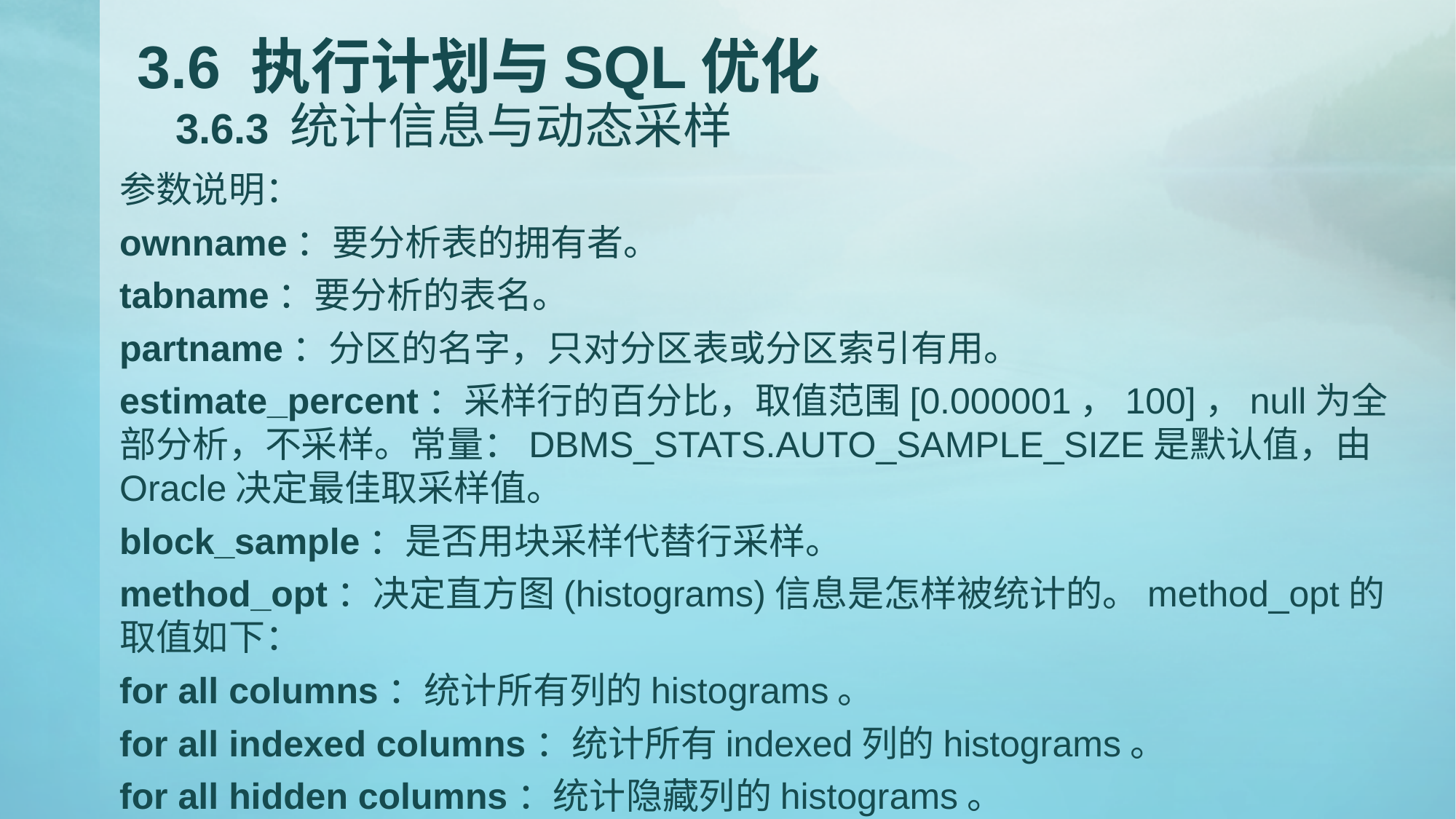

# 3.6 执行计划与SQL优化 3.6.3 统计信息与动态采样
参数说明：
ownname：要分析表的拥有者。
tabname：要分析的表名。
partname：分区的名字，只对分区表或分区索引有用。
estimate_percent：采样行的百分比，取值范围[0.000001，100]，null为全部分析，不采样。常量：DBMS_STATS.AUTO_SAMPLE_SIZE是默认值，由Oracle决定最佳取采样值。
block_sample：是否用块采样代替行采样。
method_opt：决定直方图(histograms)信息是怎样被统计的。method_opt的取值如下：
for all columns：统计所有列的histograms。
for all indexed columns：统计所有indexed列的histograms。
for all hidden columns：统计隐藏列的histograms。